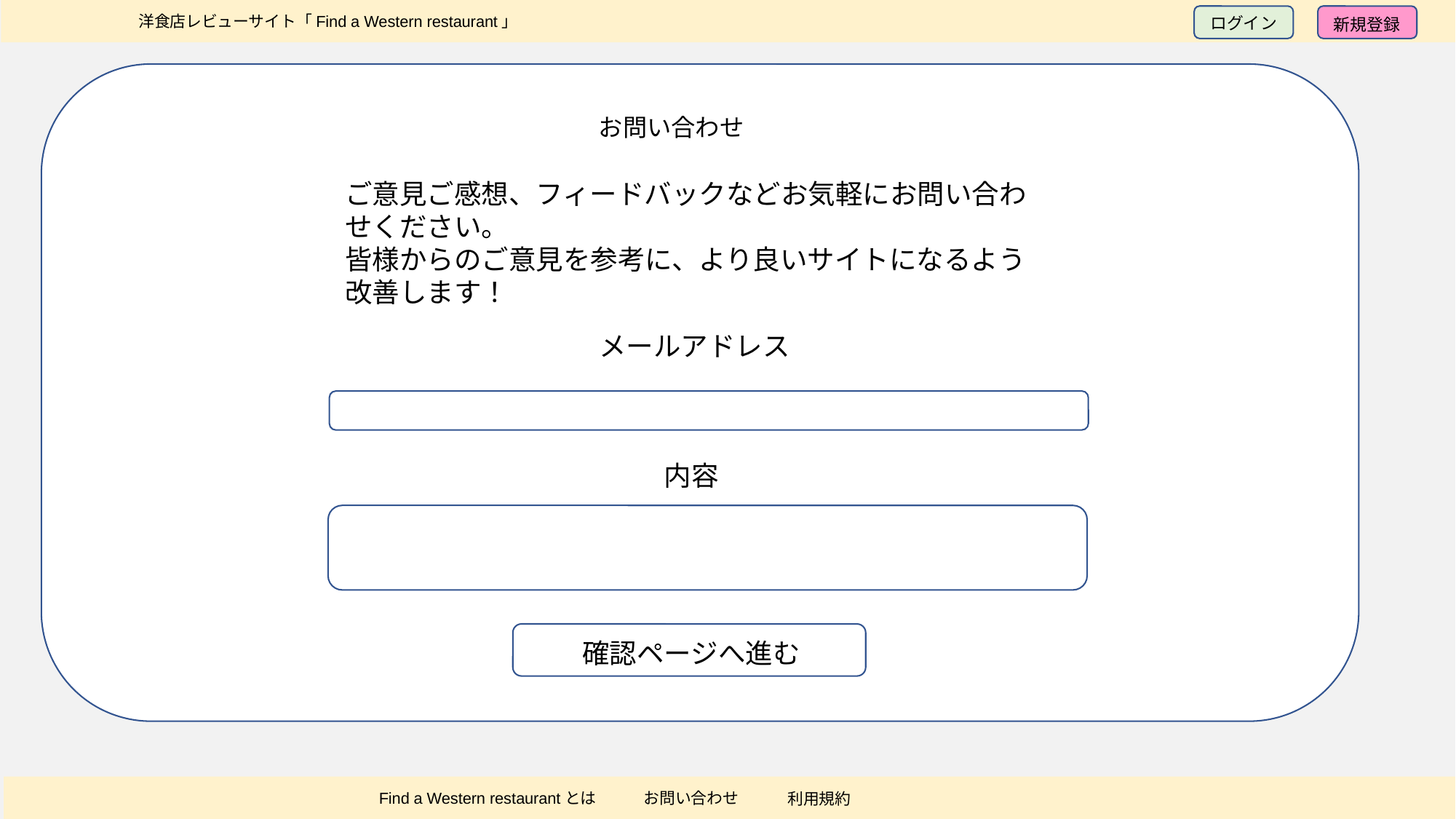

洋食店レビューサイト「Find a Western restaurant」

ログイン
新規登録
ご意見ご感想、フィードバックなどお気軽にお問い合わせください。
皆様ないよのご意見を参
お問い合わせ
ご意見ご感想、フィードバックなどお気軽にお問い合わせください。
皆様からのご意見を参考に、より良いサイトになるよう改善します！
メールアドレス
ご意見ご感想、参考に、より
内容
ご意見ご感想、参考に、より良いサイトになるよう改善します！
検索
ご意見ご感想、フィ
確認ページへ進む

Find a Western restaurantとは
お問い合わせ
利用規約